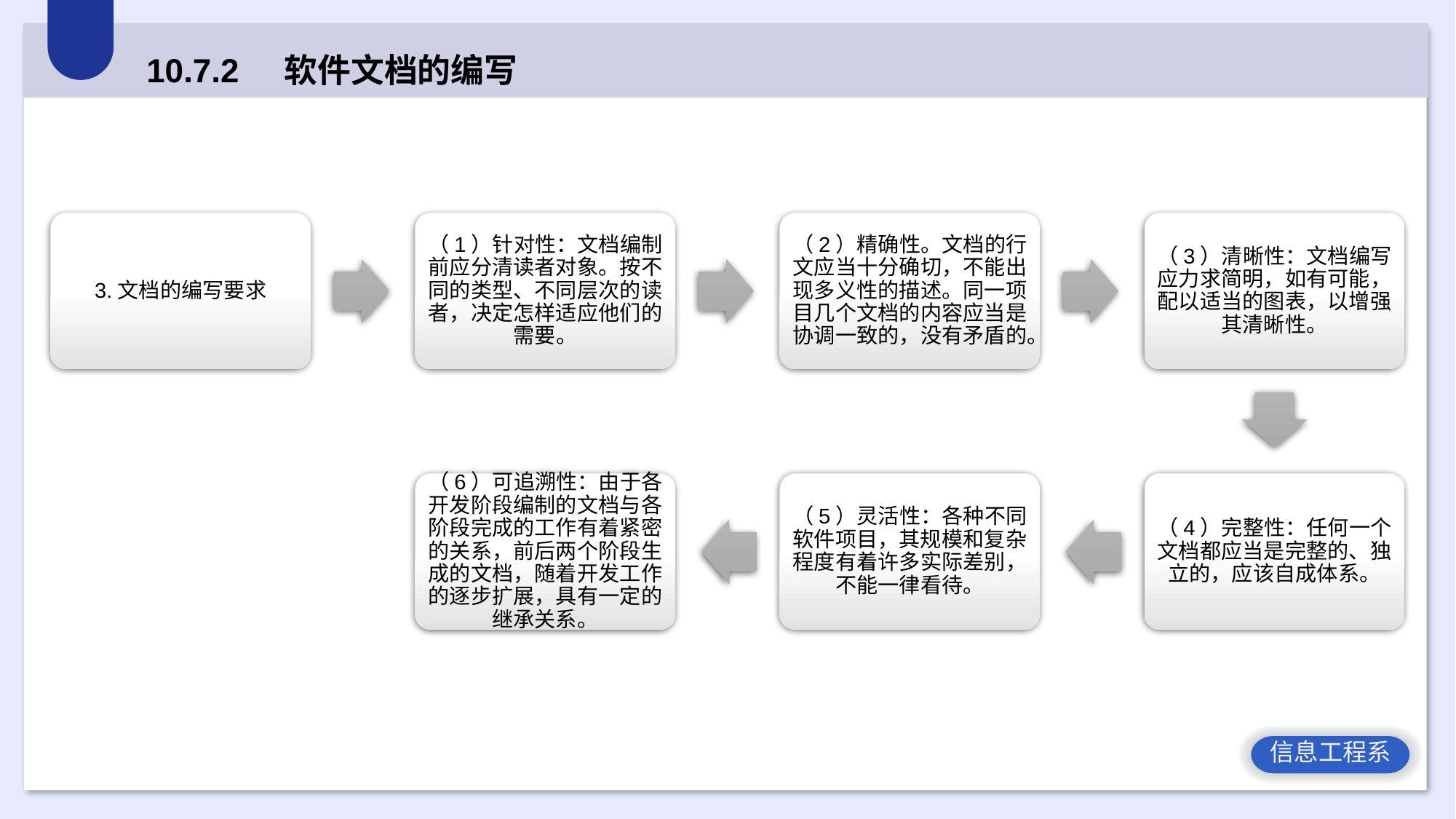

10.7.2    软件文档的编写
3.文档的编写要求
（1）针对性：文档编制前应分清读者对象。按不同的类型、不同层次的读者，决定怎样适应他们的需要。
（2）精确性。文档的行文应当十分确切，不能出现多义性的描述。同一项目几个文档的内容应当是协调一致的，没有矛盾的。
（3）清晰性：文档编写应力求简明，如有可能，配以适当的图表，以增强其清晰性。

（6）可追溯性：由于各开发阶段编制的文档与各阶段完成的工作有着紧密的关系，前后两个阶段生成的文档，随着开发工作的逐步扩展，具有一定的继承关系。
（5）灵活性：各种不同软件项目，其规模和复杂程度有着许多实际差别，不能一律看待。
（4）完整性：任何一个文档都应当是完整的、独立的，应该自成体系。